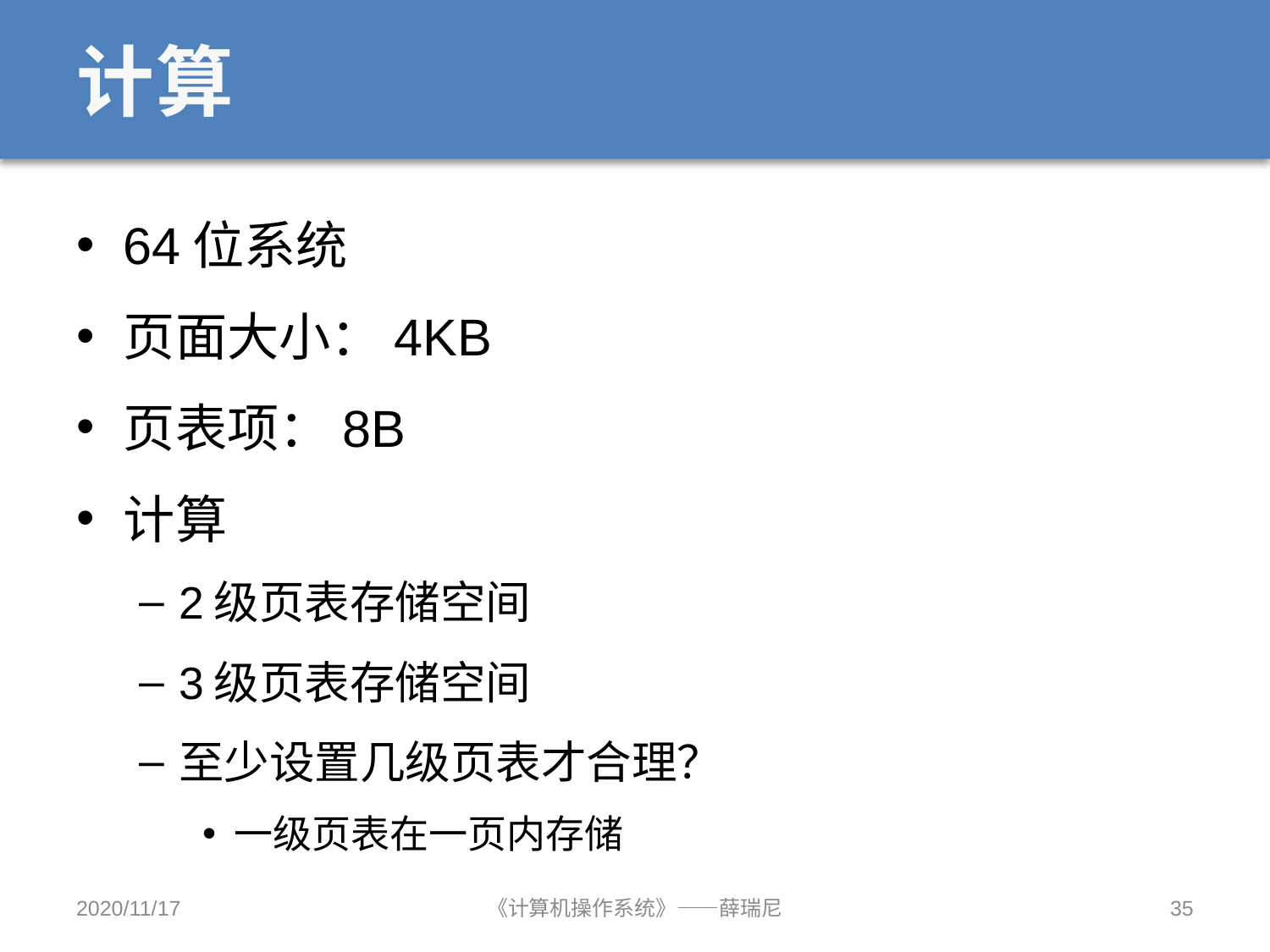

# 计算
64位系统
页面大小：4KB
页表项：8B
计算
2级页表存储空间
3级页表存储空间
至少设置几级页表才合理？
一级页表在一页内存储
2020/11/17
《计算机操作系统》——薛瑞尼
35